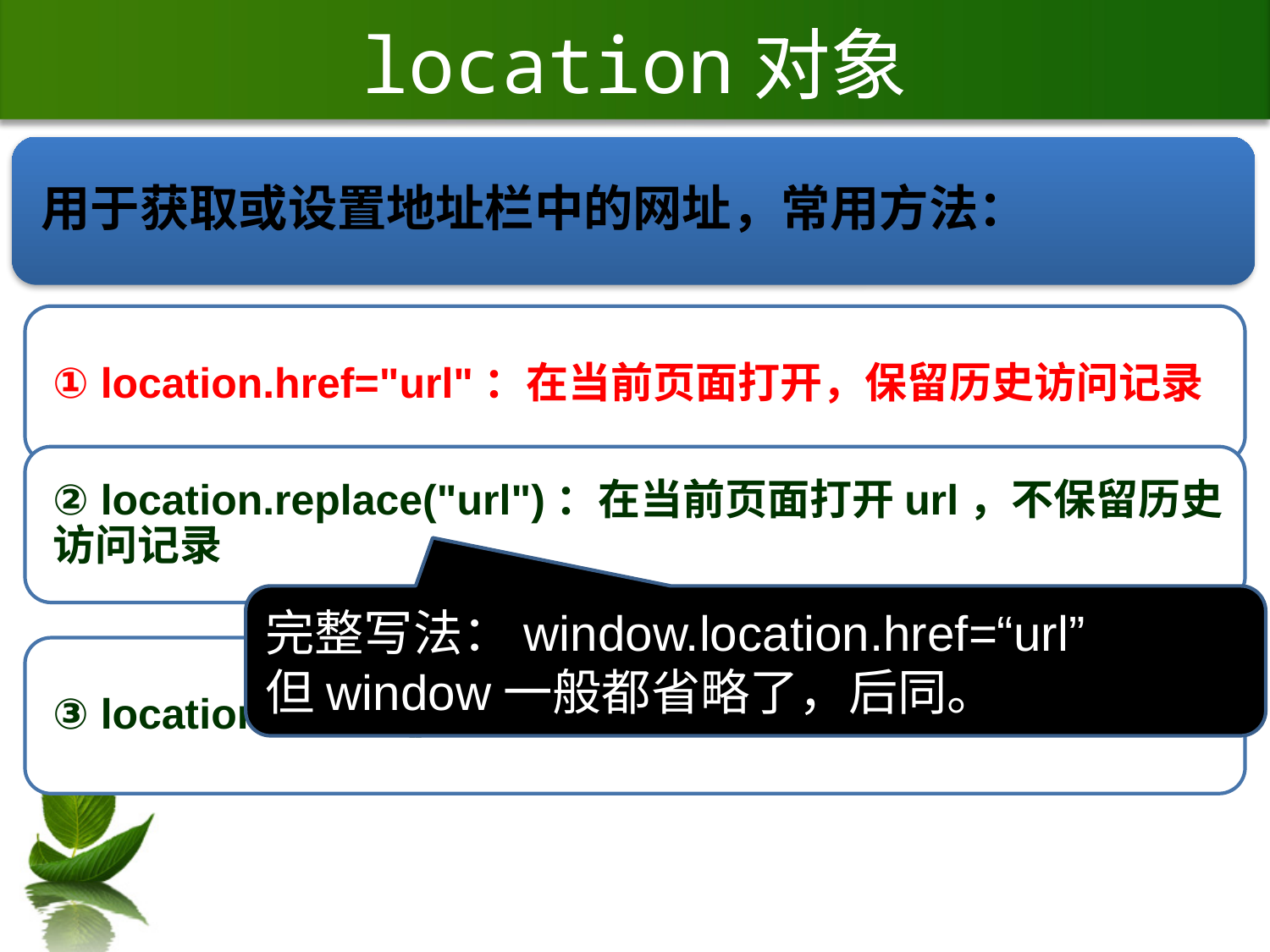

# location对象
用于获取或设置地址栏中的网址，常用方法：
① location.href="url"：在当前页面打开，保留历史访问记录
② location.replace("url")：在当前页面打开url，不保留历史访问记录
③ location.reload()：重新载入当前网址，等同于按刷新
完整写法：window.location.href=“url”
但window一般都省略了，后同。